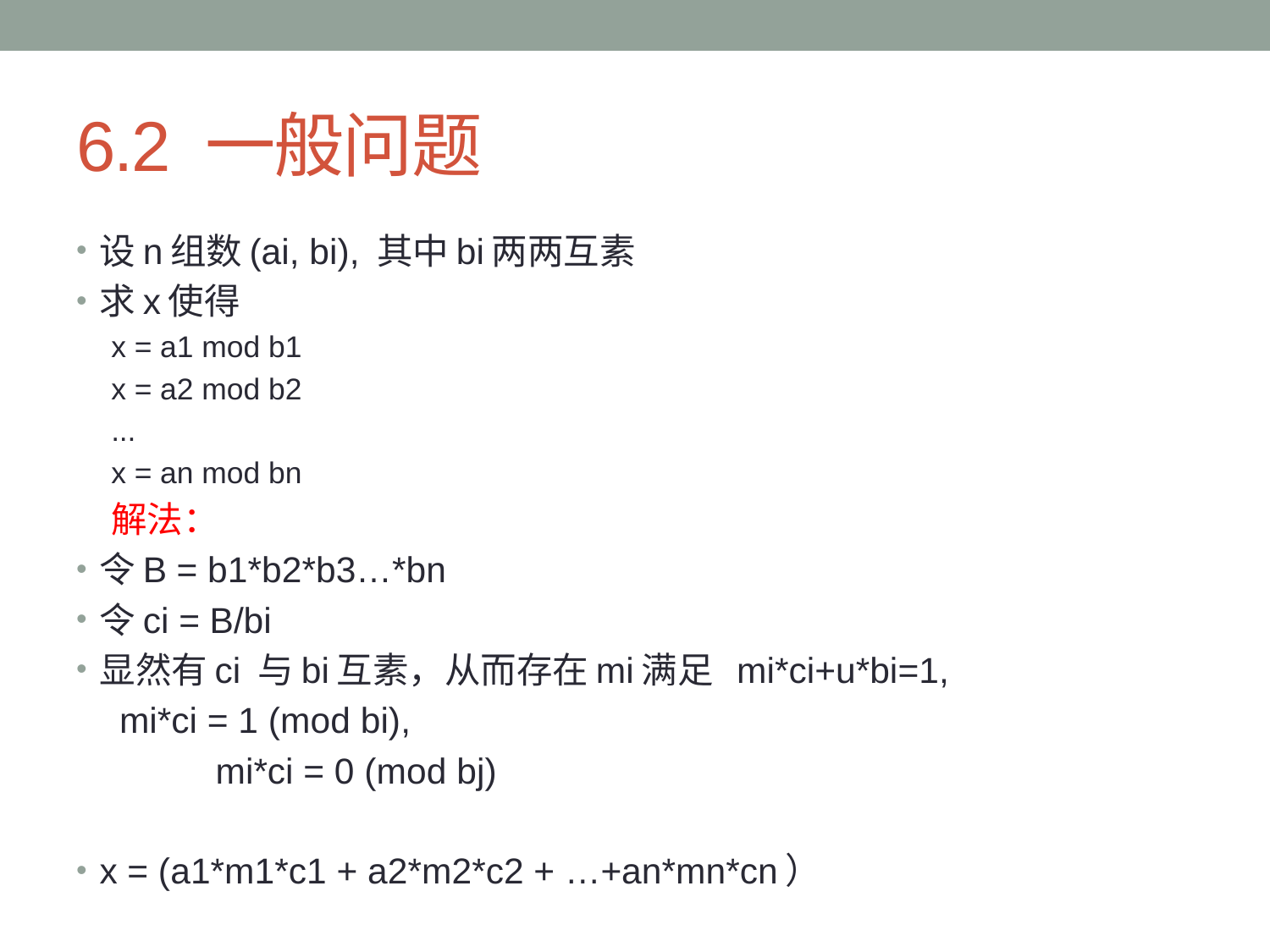

# 6.2 一般问题
设n组数(ai, bi), 其中bi两两互素
求x使得
x = a1 mod b1
x = a2 mod b2
...
x = an mod bn
解法：
令B = b1*b2*b3…*bn
令ci = B/bi
显然有ci 与bi互素，从而存在mi满足  mi*ci+u*bi=1,
		  mi*ci = 1 (mod bi),
              mi*ci = 0 (mod bj)

x = (a1*m1*c1 + a2*m2*c2 + …+an*mn*cn）